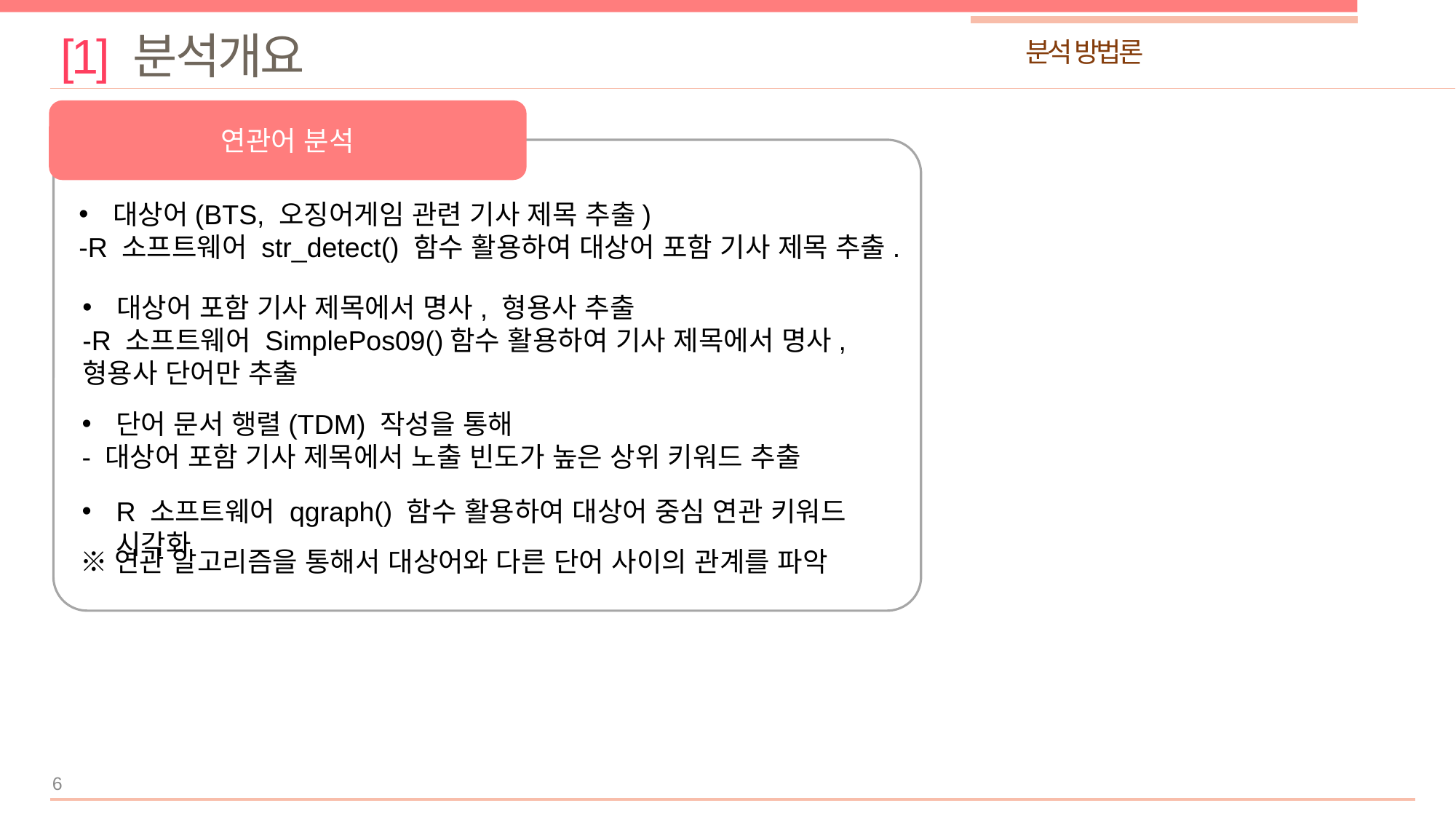

[1] 분석개요
분석 방법론
연관어 분석

대상어(BTS, 오징어게임 관련 기사 제목 추출)
-R 소프트웨어 str_detect() 함수 활용하여 대상어 포함 기사 제목 추출.
대상어 포함 기사 제목에서 명사, 형용사 추출
-R 소프트웨어 SimplePos09()함수 활용하여 기사 제목에서 명사, 형용사 단어만 추출
단어 문서 행렬(TDM) 작성을 통해
- 대상어 포함 기사 제목에서 노출 빈도가 높은 상위 키워드 추출
R 소프트웨어 qgraph() 함수 활용하여 대상어 중심 연관 키워드 시각화
※연관 알고리즘을 통해서 대상어와 다른 단어 사이의 관계를 파악
6